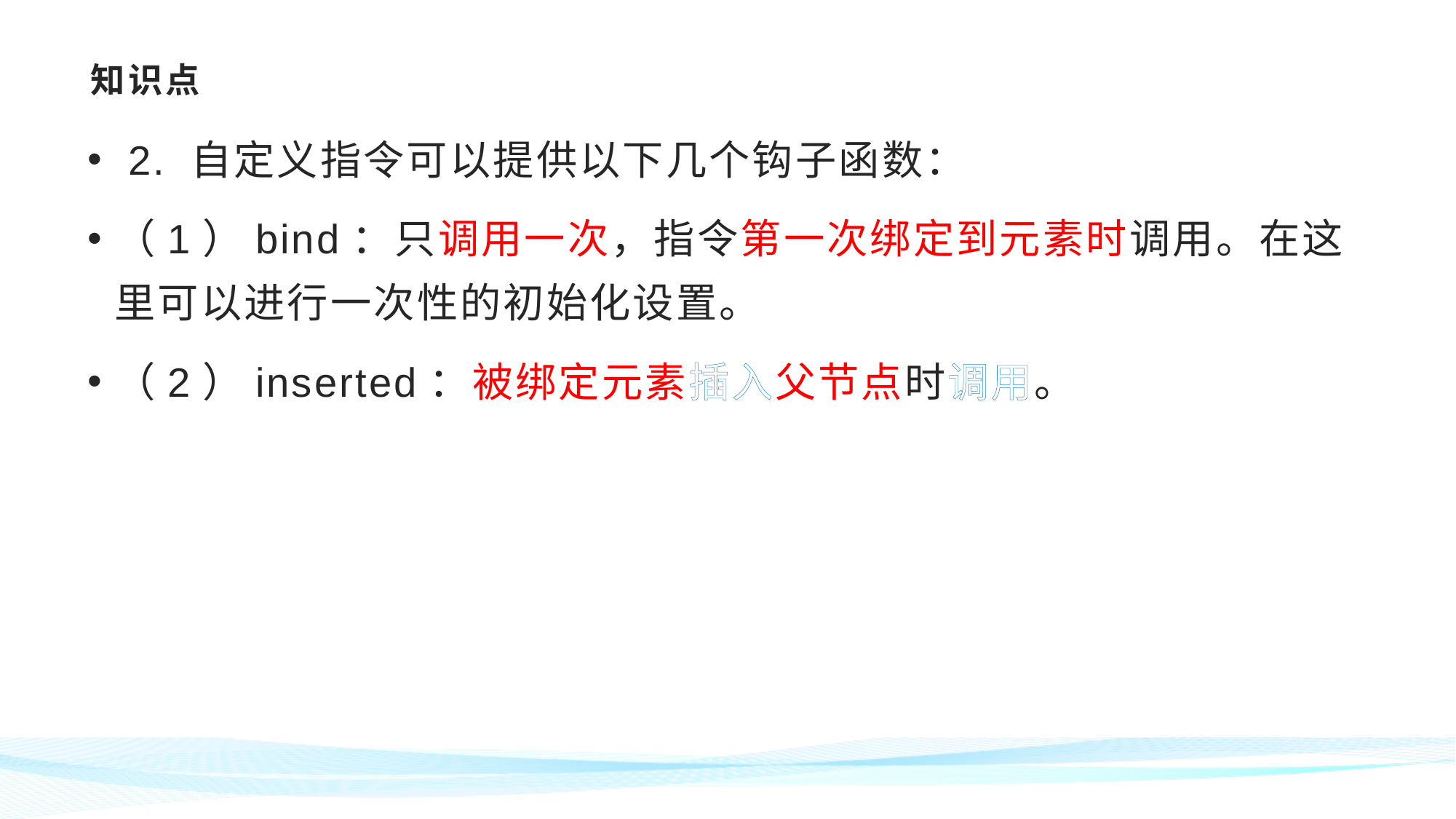

# 知识点
 2. 自定义指令可以提供以下几个钩子函数：
（1）bind：只调用一次，指令第一次绑定到元素时调用。在这里可以进行一次性的初始化设置。
（2）inserted：被绑定元素插入父节点时调用。